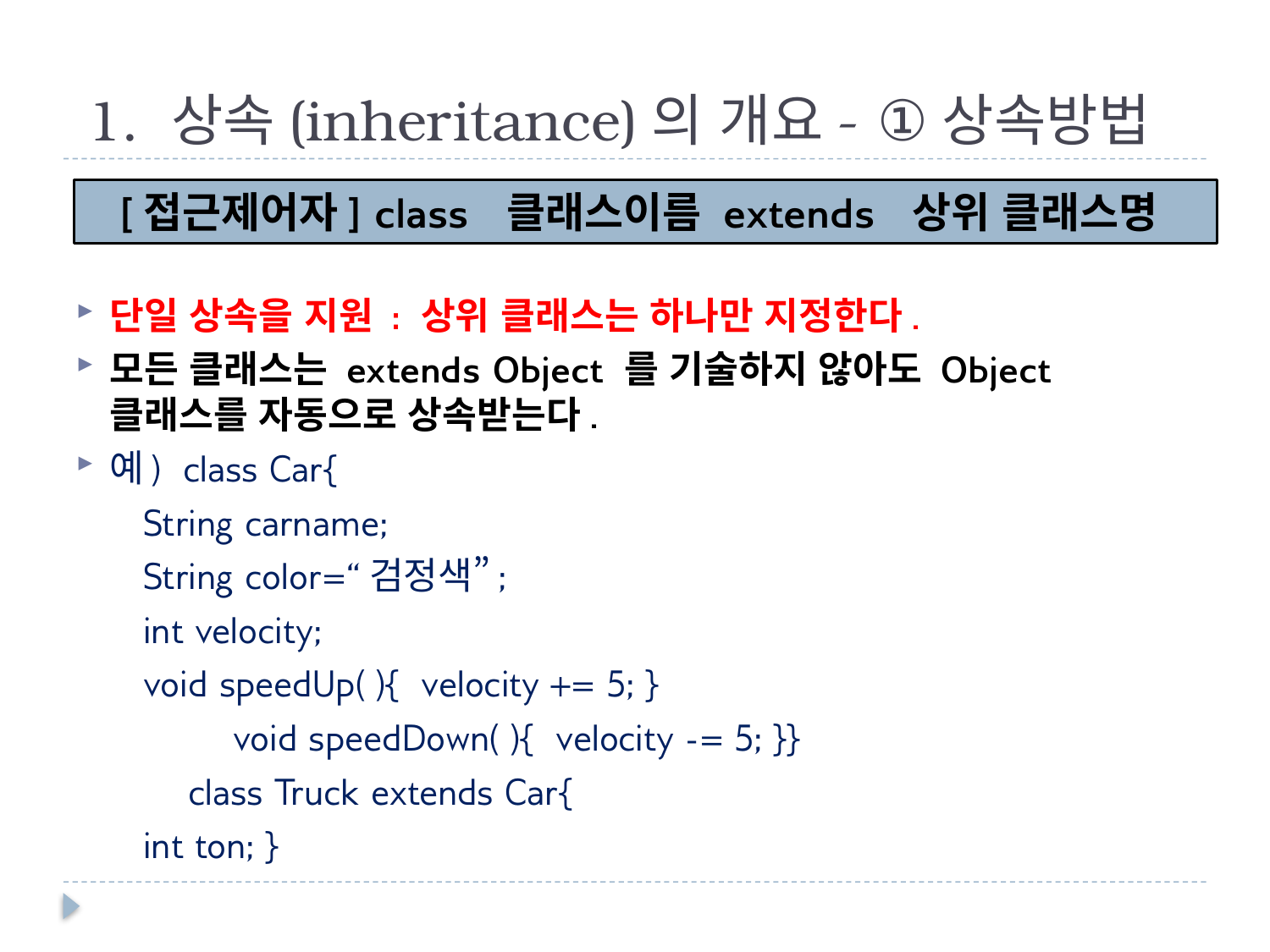

# 1. 상속(inheritance)의 개요- ①상속방법
[접근제어자] class  클래스이름 extends  상위 클래스명
단일 상속을 지원 : 상위 클래스는 하나만 지정한다.
모든 클래스는 extends Object 를 기술하지 않아도 Object 클래스를 자동으로 상속받는다.
예)  class Car{
 		   String carname;
		   String color=“검정색”;
		   int velocity;
		   void speedUp( ){  velocity += 5; }
              void speedDown( ){  velocity -= 5; }}
          class Truck extends Car{
		   int ton; }